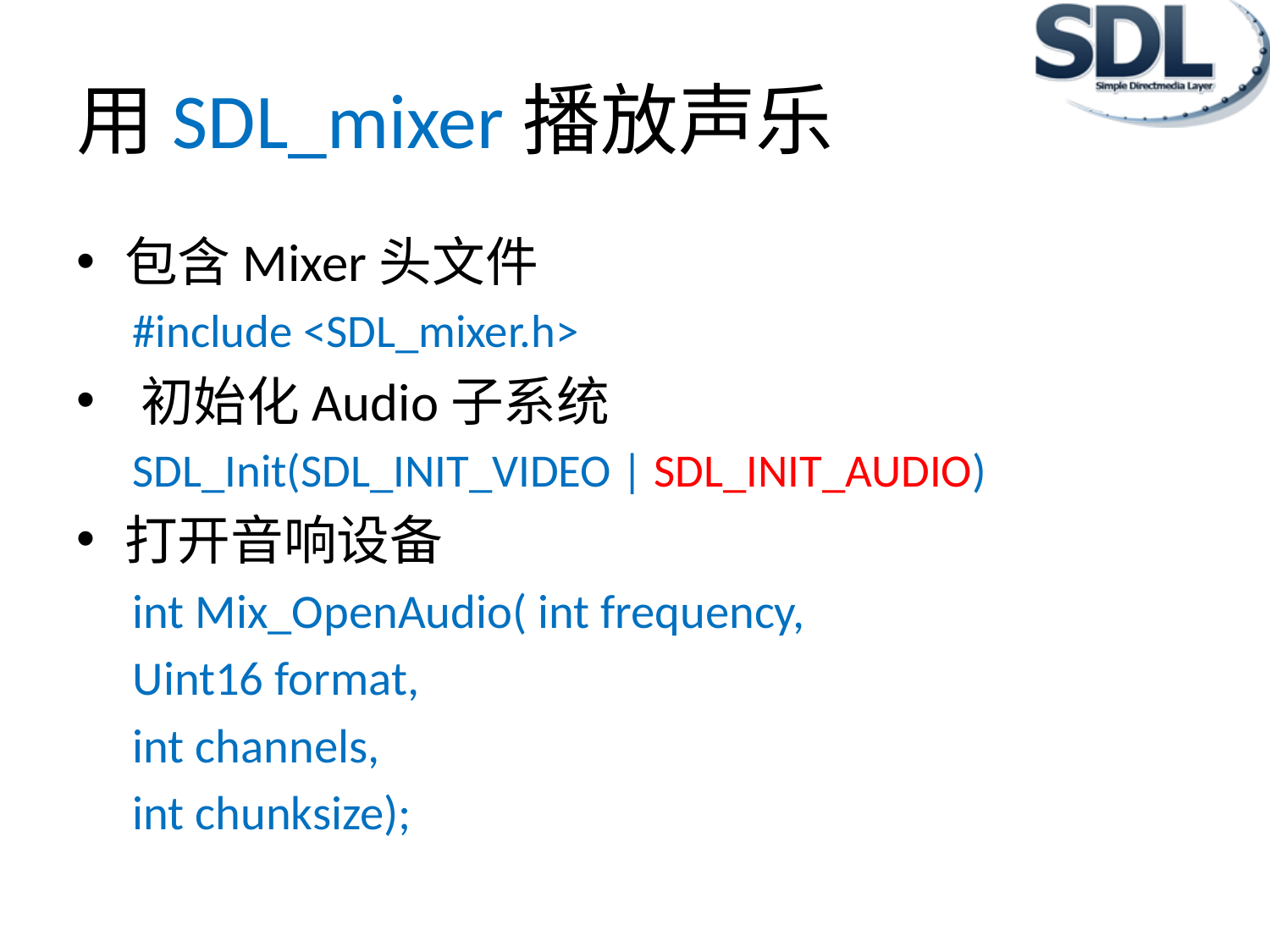

# 用SDL_mixer播放声乐
包含Mixer头文件
#include <SDL_mixer.h>
初始化Audio子系统
SDL_Init(SDL_INIT_VIDEO | SDL_INIT_AUDIO)
打开音响设备
int Mix_OpenAudio( int frequency,
	Uint16 format,
	int channels,
	int chunksize);